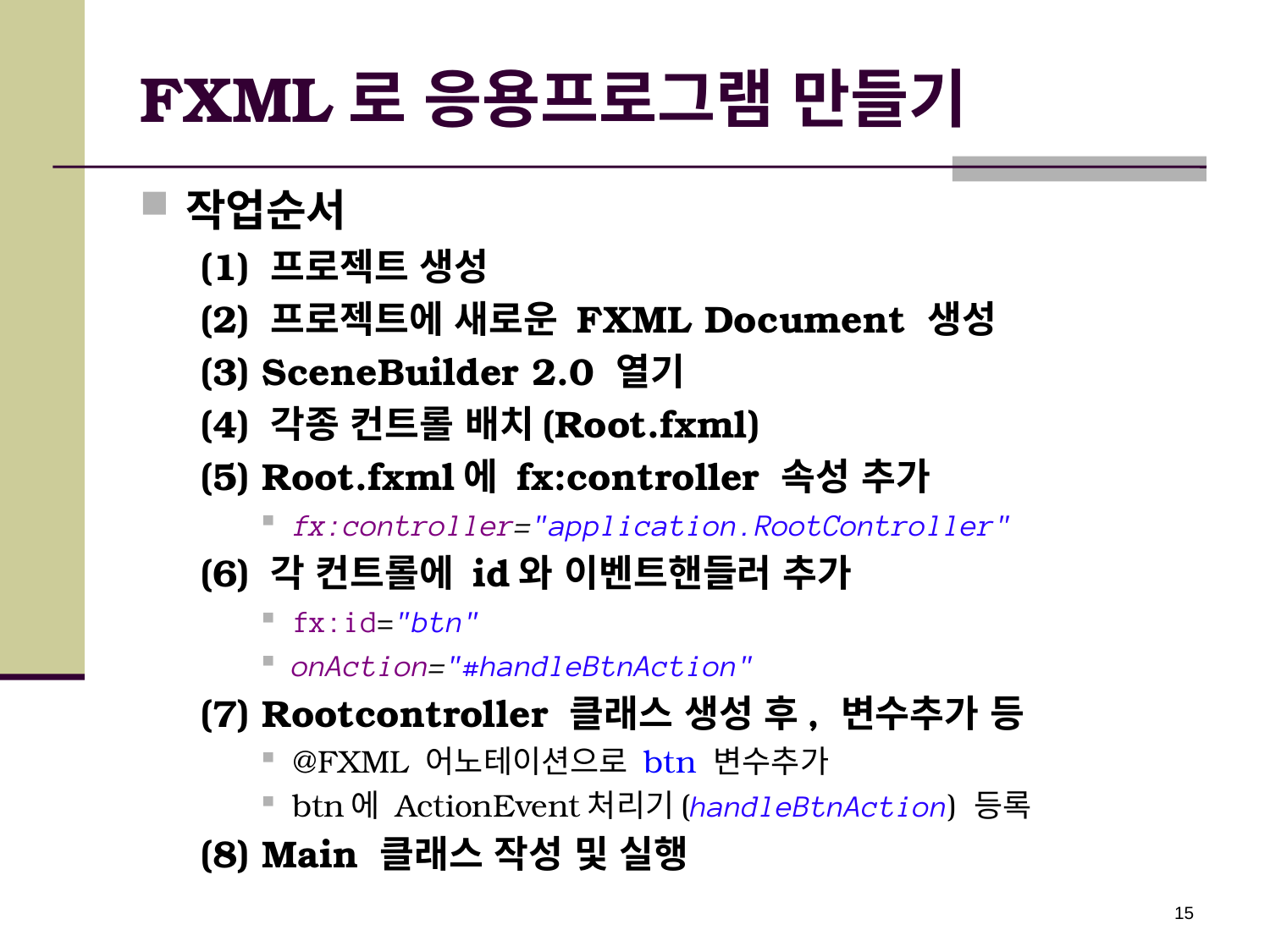

# FXML로 응용프로그램 만들기
작업순서
(1) 프로젝트 생성
(2) 프로젝트에 새로운 FXML Document 생성
(3) SceneBuilder 2.0 열기
(4) 각종 컨트롤 배치(Root.fxml)
(5) Root.fxml에 fx:controller 속성 추가
fx:controller="application.RootController"
(6) 각 컨트롤에 id와 이벤트핸들러 추가
fx:id="btn"
onAction="#handleBtnAction"
(7) Rootcontroller 클래스 생성 후, 변수추가 등
@FXML 어노테이션으로 btn 변수추가
btn에 ActionEvent처리기(handleBtnAction) 등록
(8) Main 클래스 작성 및 실행

15